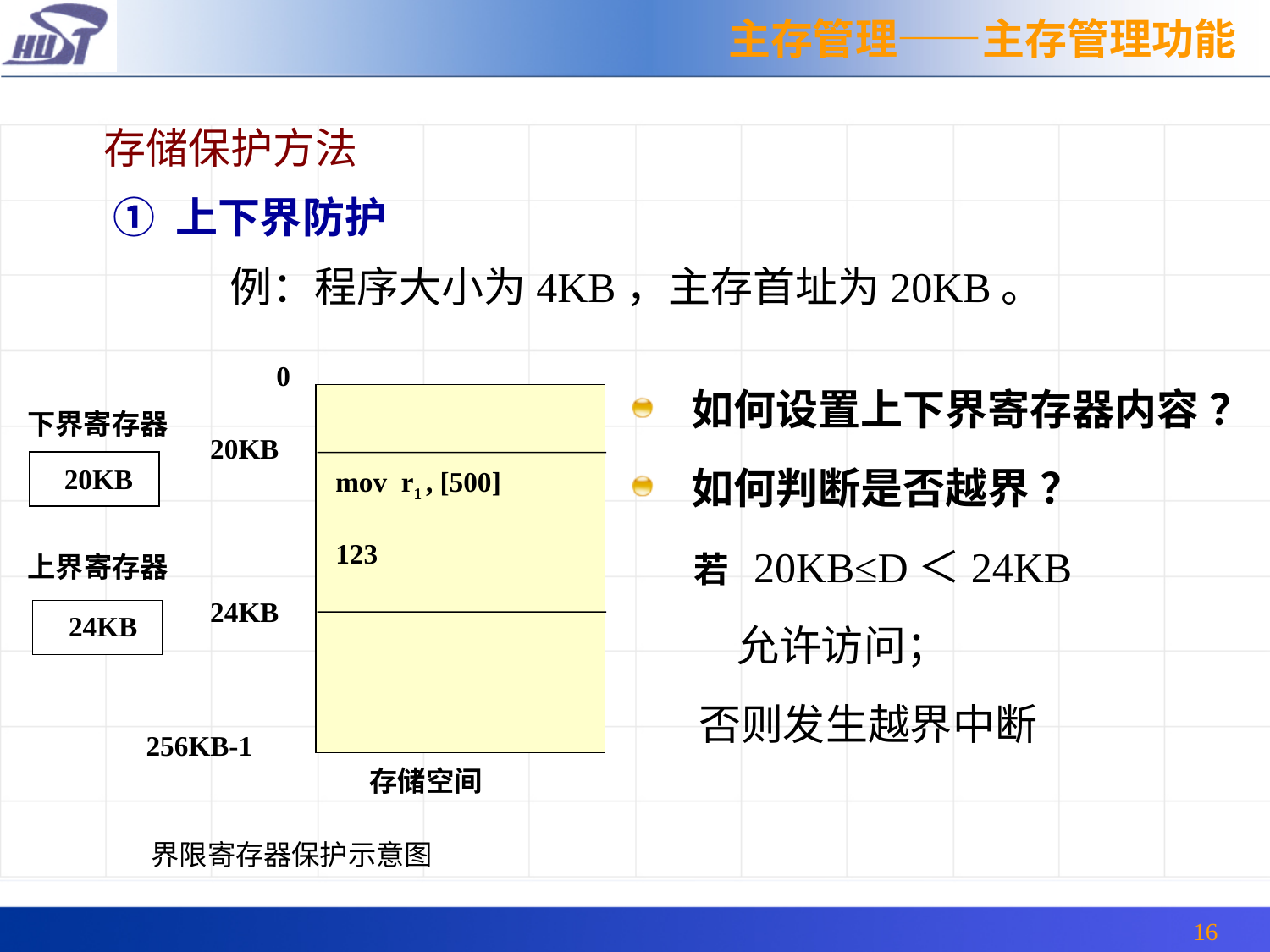

主存管理——主存管理功能
存储保护方法
 ① 上下界防护
               例：程序大小为4KB，主存首址为20KB。
0

 mov  r1 , [500]

 123
20KB

24KB

256KB-1
存储空间
如何设置上下界寄存器内容 ？
如何判断是否越界 ？
               若  20KB≤D＜24KB
                 允许访问；
             否则发生越界中断
下界寄存器

20KB
上界寄存器

24KB
界限寄存器保护示意图
16